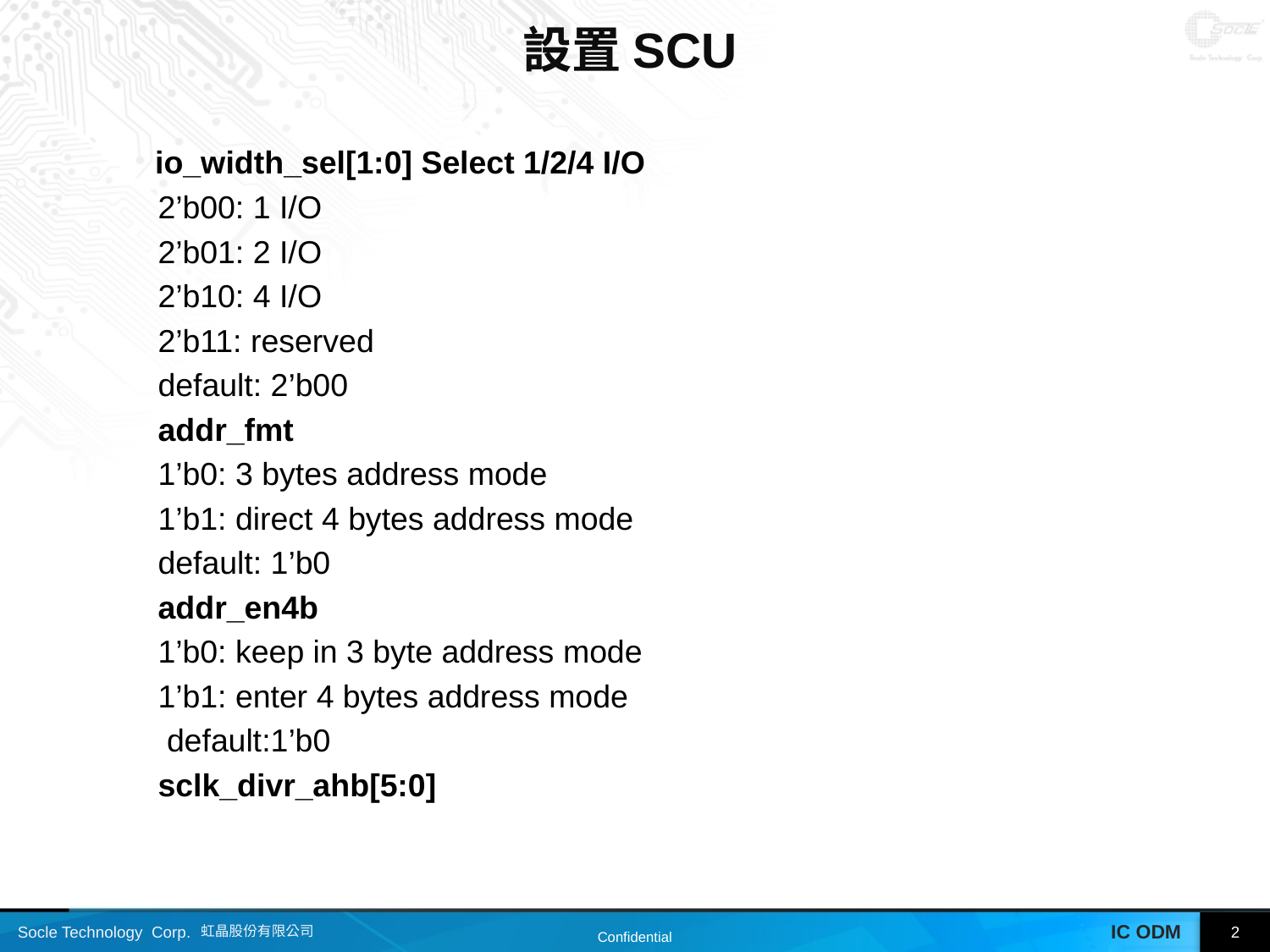

# 設置SCU
        io_width_sel[1:0] Select 1/2/4 I/O
         2’b00: 1 I/O
         2’b01: 2 I/O
         2’b10: 4 I/O
         2’b11: reserved
         default: 2’b00
         addr_fmt
         1’b0: 3 bytes address mode
         1’b1: direct 4 bytes address mode
         default: 1’b0
         addr_en4b
         1’b0: keep in 3 byte address mode
         1’b1: enter 4 bytes address mode
          default:1’b0
         sclk_divr_ahb[5:0]